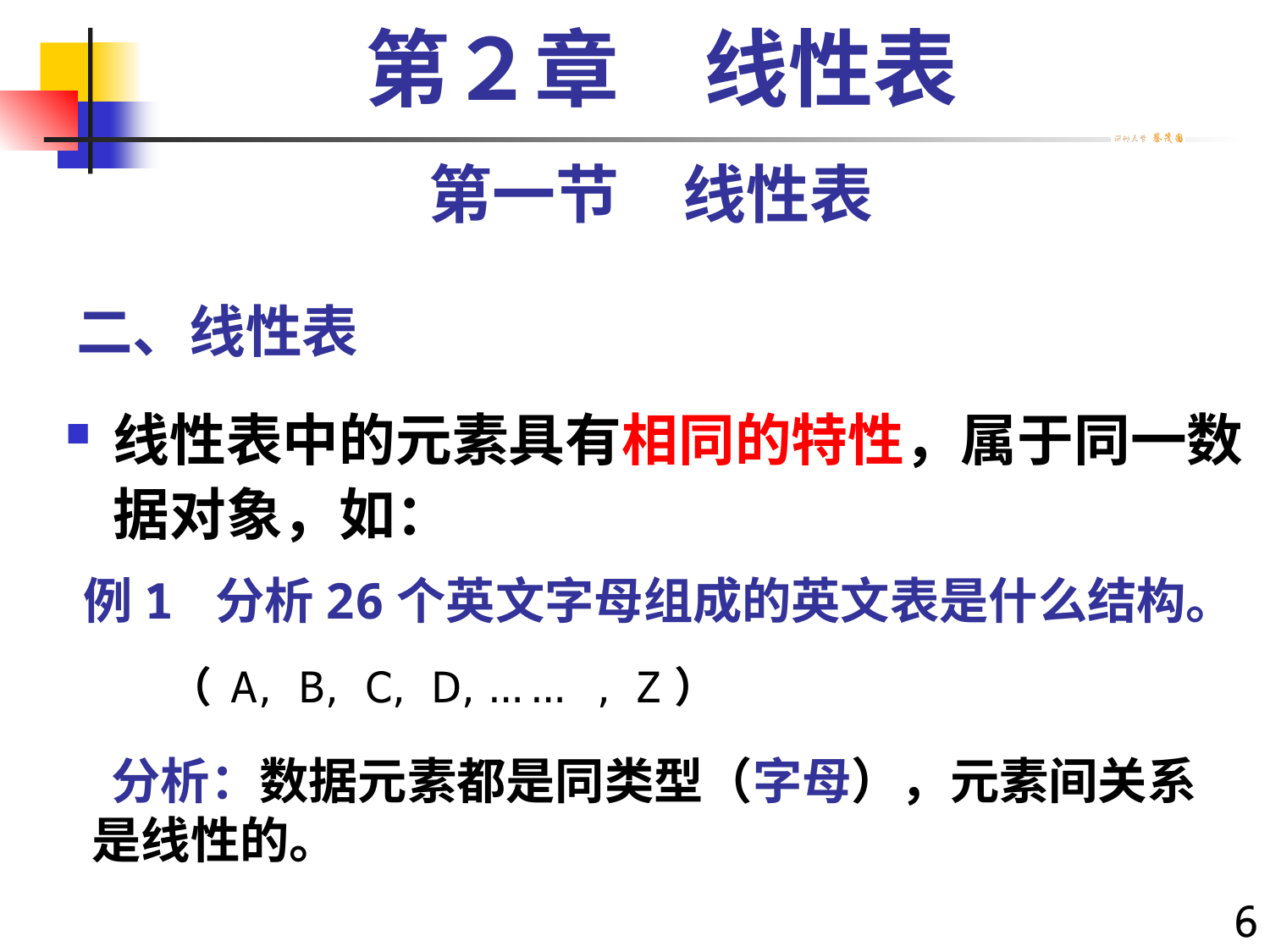

第２章　线性表
第一节　线性表
# 二、线性表
线性表中的元素具有相同的特性，属于同一数据对象，如：

例1 分析26个英文字母组成的英文表是什么结构。
    （ A,  B,  C,  D, ……  ,  Z）
 分析：数据元素都是同类型（字母），元素间关系是线性的。
6